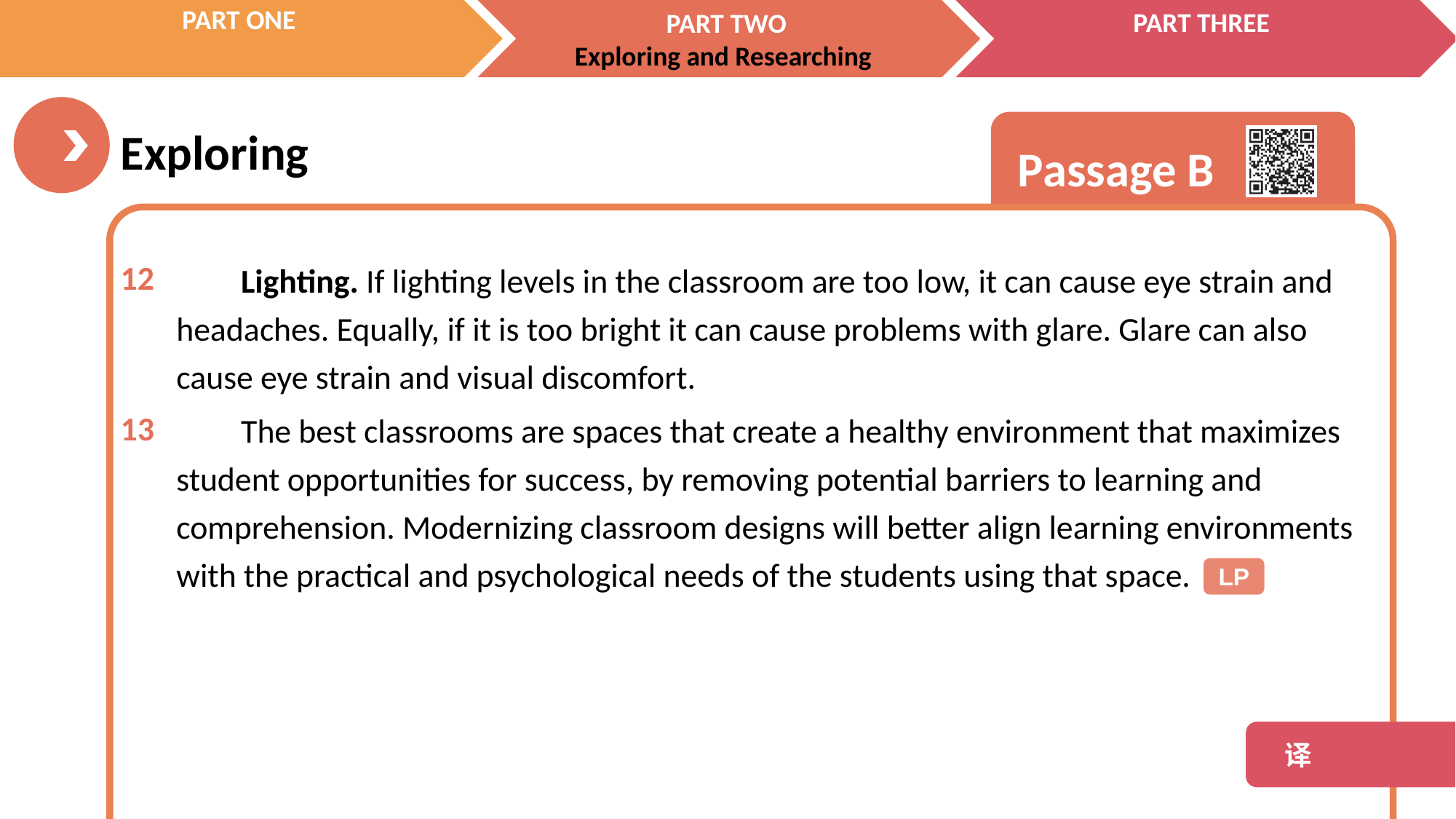

12

Lighting. If lighting levels in the classroom are too low, it can cause eye strain and headaches. Equally, if it is too bright it can cause problems with glare. Glare can also cause eye strain and visual discomfort.

13

The best classrooms are spaces that create a healthy environment that maximizes student opportunities for success, by removing potential barriers to learning and comprehension. Modernizing classroom designs will better align learning environments with the practical and psychological needs of the students using that space.
LP
   译